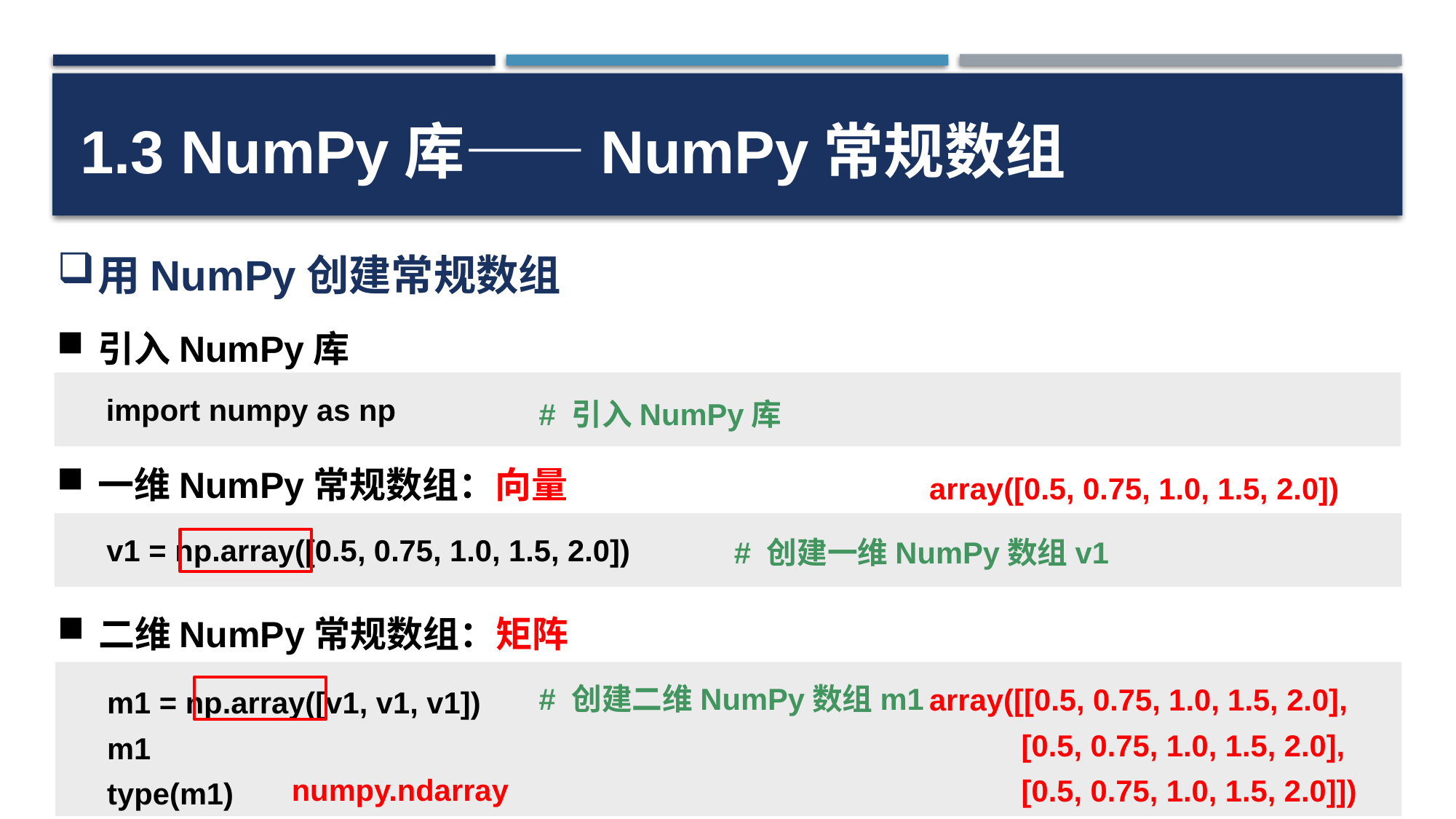

1.3 NumPy库——NumPy常规数组
用NumPy创建常规数组
引入NumPy库

import numpy as np
# 引入NumPy库
一维NumPy常规数组：向量
array([0.5, 0.75, 1.0, 1.5, 2.0])

v1 = np.array([0.5, 0.75, 1.0, 1.5, 2.0])
# 创建一维NumPy数组v1

二维NumPy常规数组：矩阵
m1 = np.array([v1, v1, v1])
m1
type(m1)

# 创建二维NumPy数组m1
array([[0.5, 0.75, 1.0, 1.5, 2.0],
           [0.5, 0.75, 1.0, 1.5, 2.0],
           [0.5, 0.75, 1.0, 1.5, 2.0]])

9
numpy.ndarray